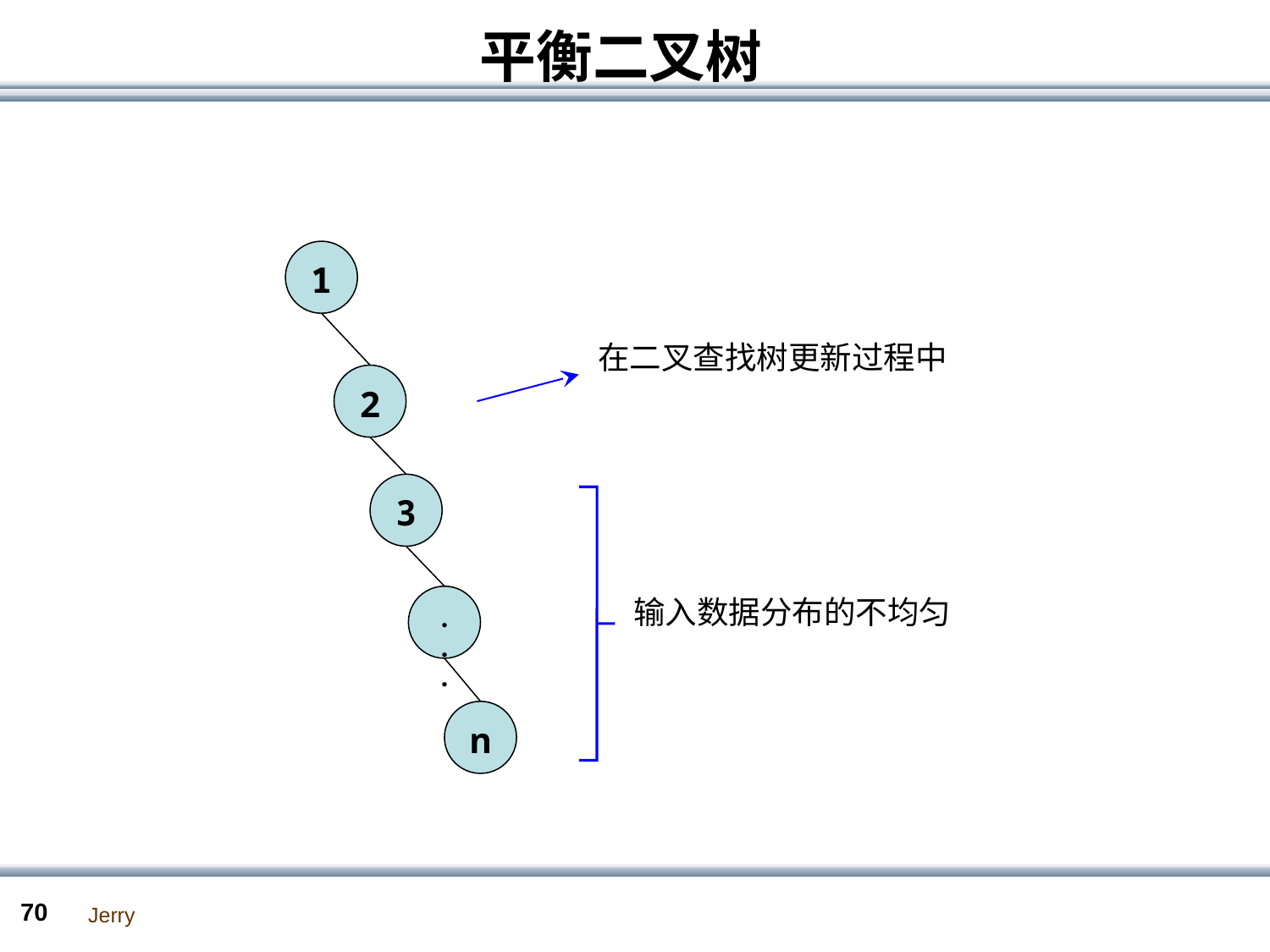

# 平衡二叉树
1
在二叉查找树更新过程中
2
3

...
输入数据分布的不均匀
n